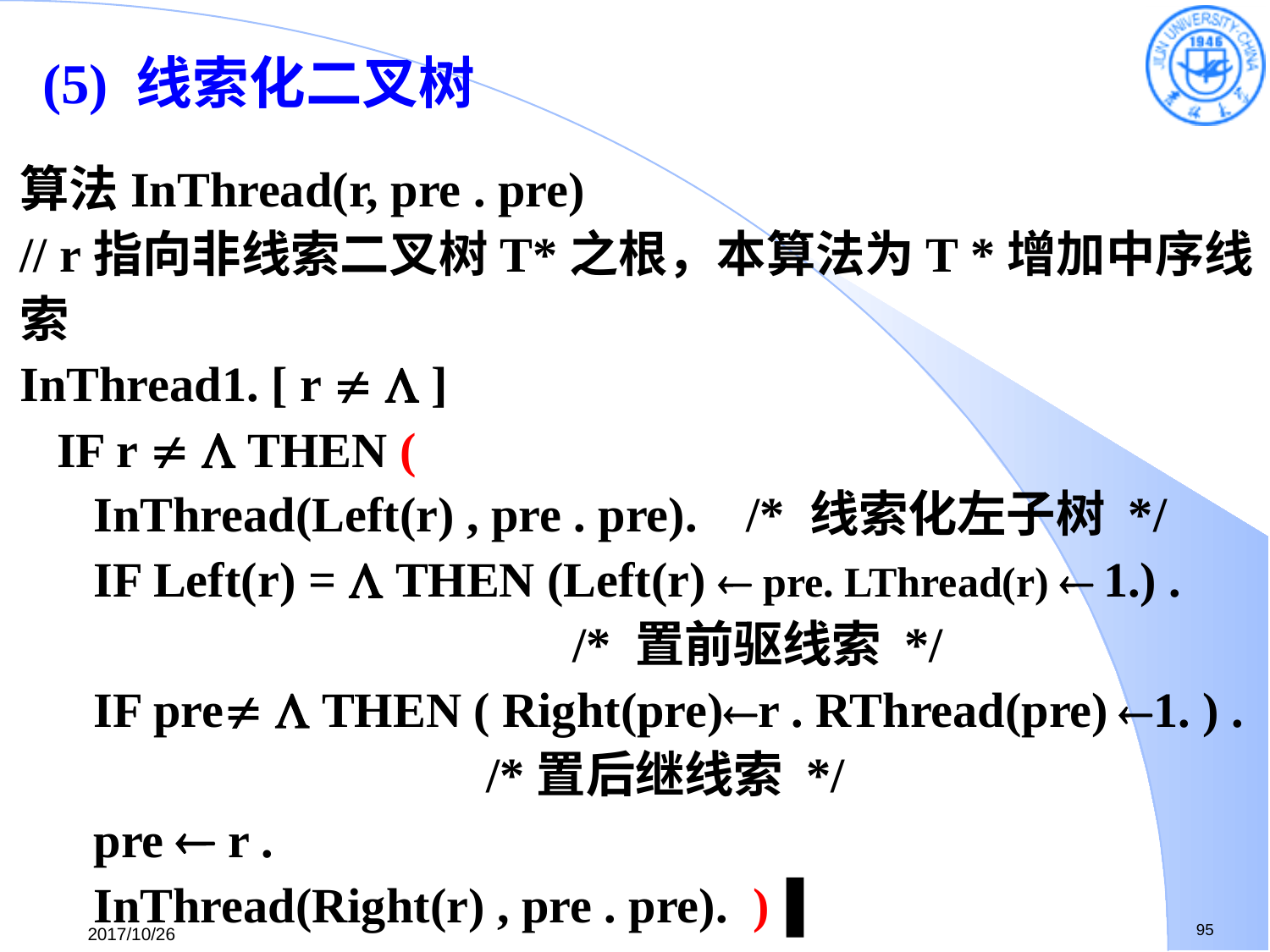

(5) 线索化二叉树
算法InThread(r, pre . pre)
// r指向非线索二叉树T*之根，本算法为T *增加中序线索
InThread1. [ r ≠ Λ ]
   IF r ≠ Λ THEN (
      InThread(Left(r) , pre . pre).    /* 线索化左子树 */
      IF Left(r) = Λ THEN (Left(r) ← pre. LThread(r) ← 1.) .
                                             /* 置前驱线索 */
      IF pre≠ Λ THEN ( Right(pre)←r . RThread(pre) ←1. ) .
                                      /*置后继线索 */
      pre ← r .
      InThread(Right(r) , pre . pre).  )▐